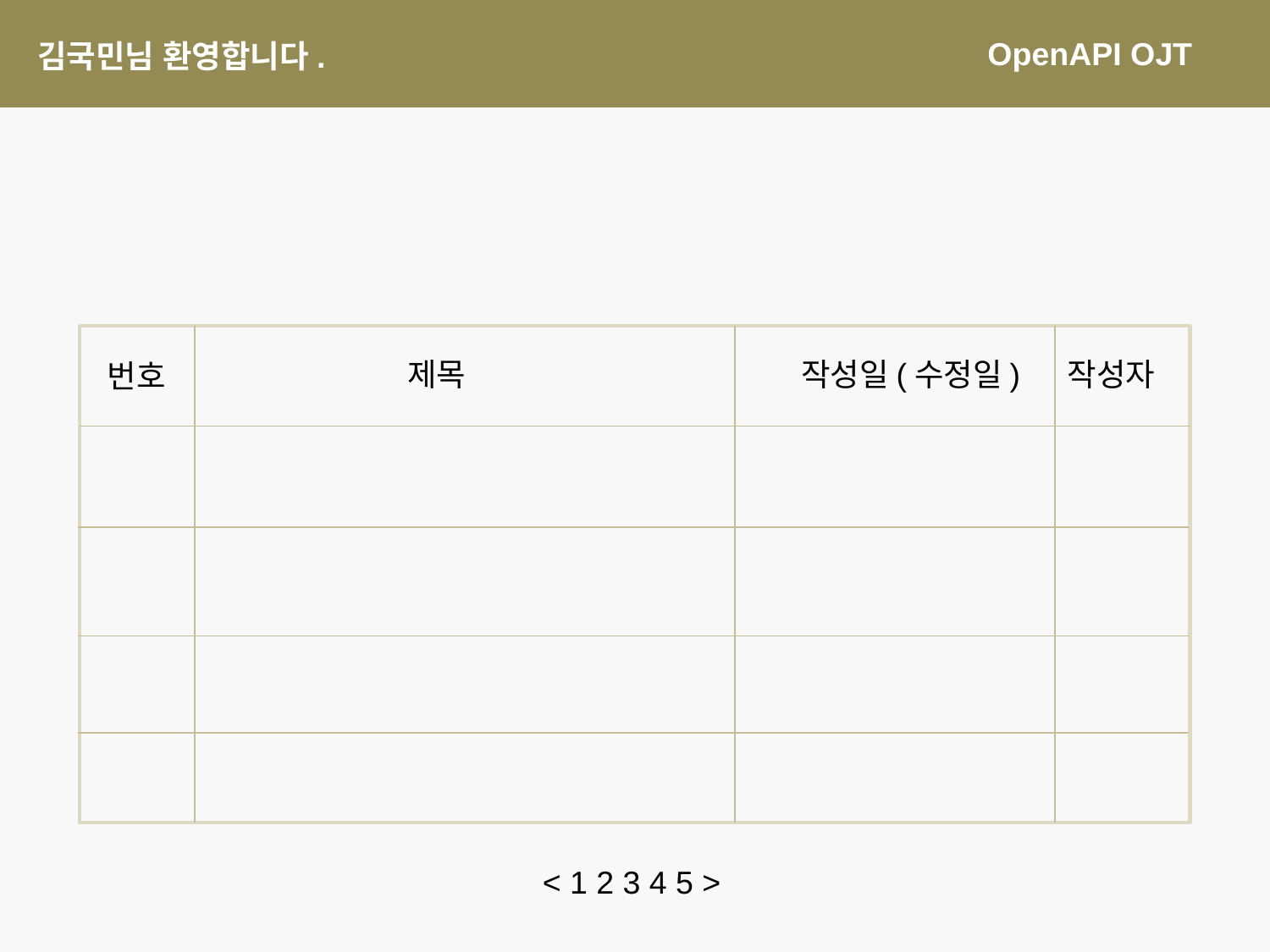

OpenAPI OJT
김국민님 환영합니다.

제목
작성일(수정일)
작성자
번호
< 1 2 3 4 5 >